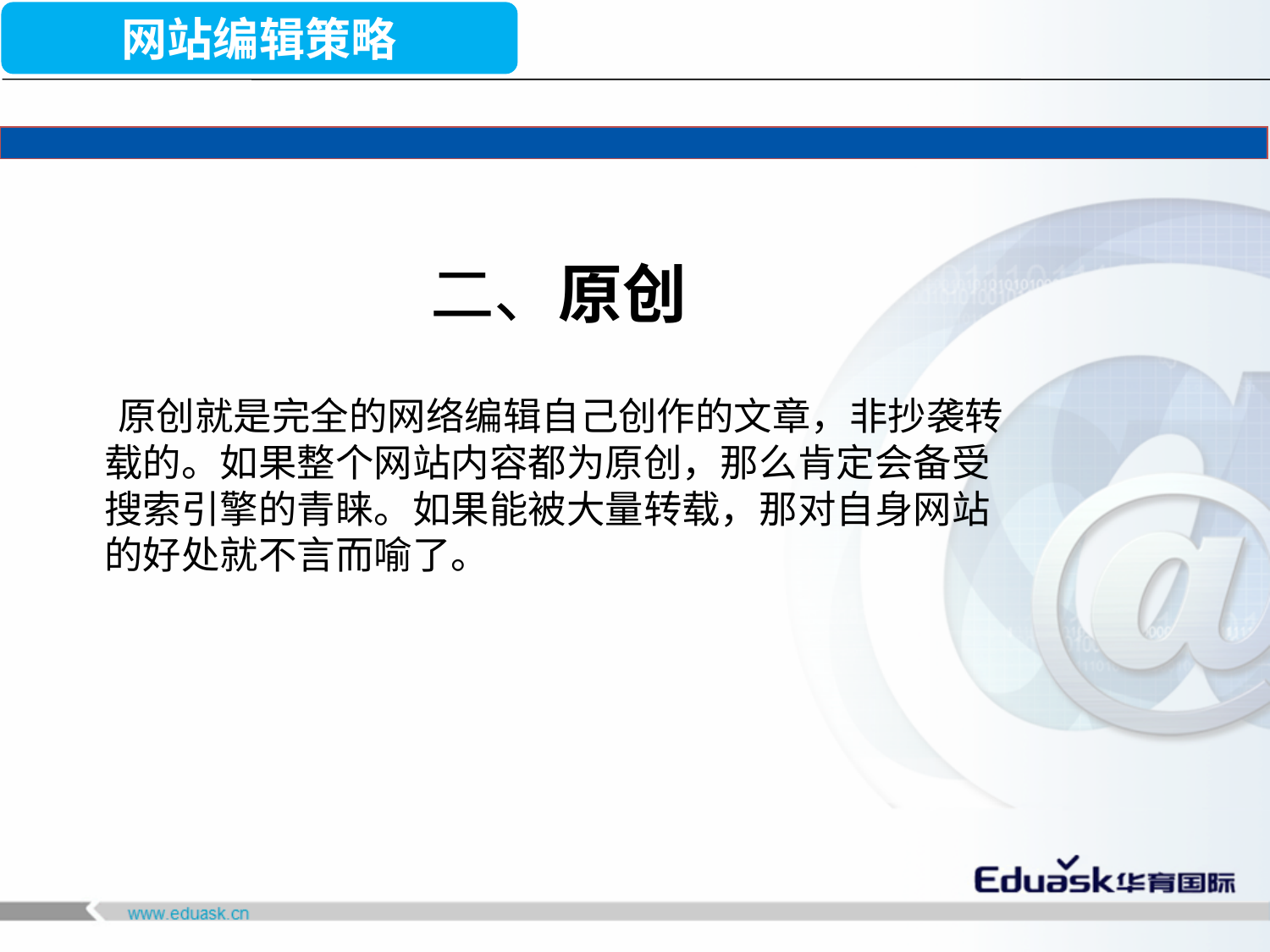

网站编辑策略

                                          二、原创

      原创就是完全的网络编辑自己创作的文章，非抄袭转载的。如果整个网站内容都为原创，那么肯定会备受搜索引擎的青睐。如果能被大量转载，那对自身网站的好处就不言而喻了。